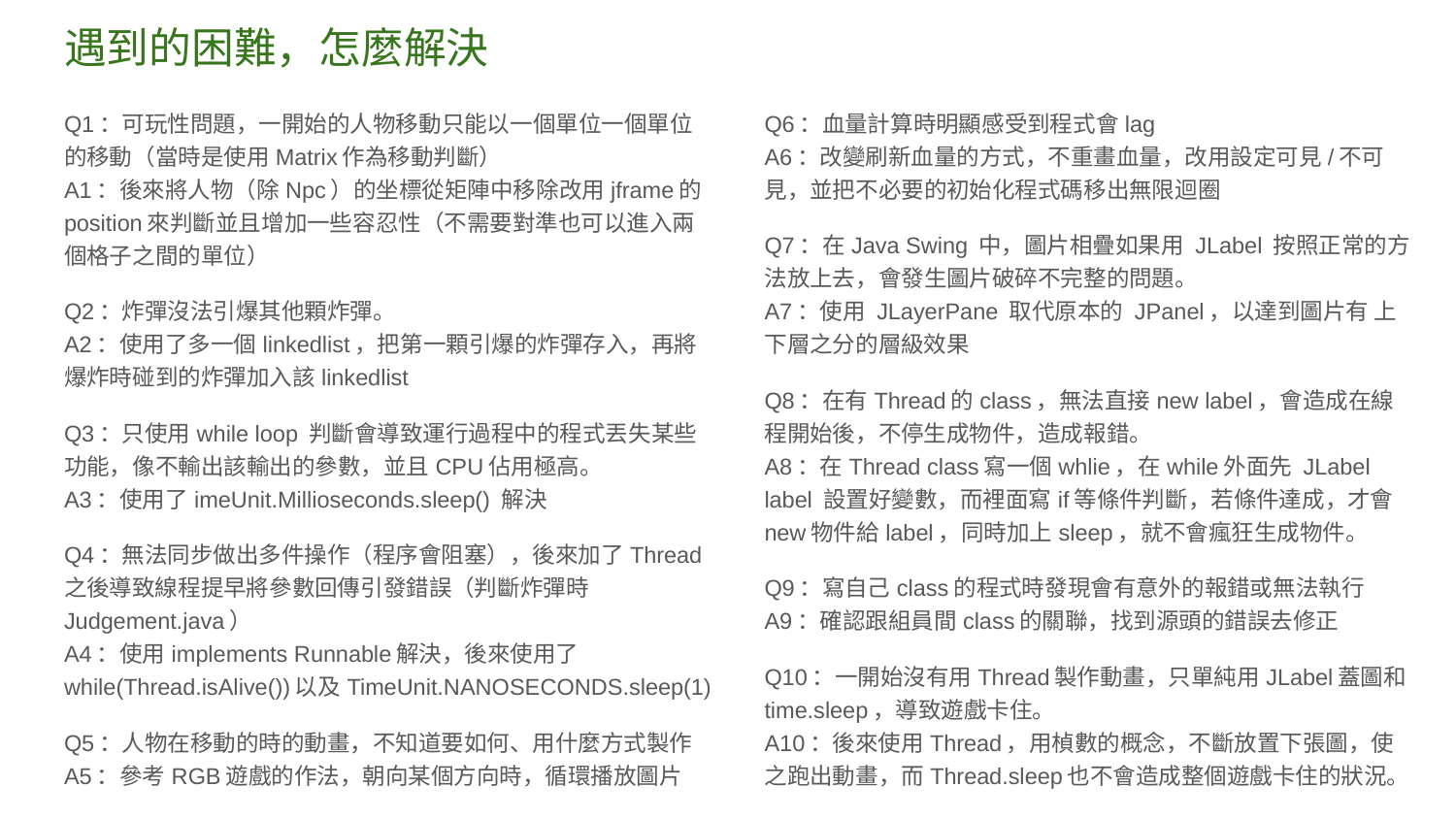

# 遇到的困難，怎麼解決
Q1：可玩性問題，一開始的人物移動只能以一個單位一個單位的移動（當時是使用Matrix作為移動判斷）
A1：後來將人物（除Npc）的坐標從矩陣中移除改用jframe的position來判斷並且增加一些容忍性（不需要對準也可以進入兩個格子之間的單位）
Q2：炸彈沒法引爆其他顆炸彈。
A2：使用了多一個linkedlist，把第一顆引爆的炸彈存入，再將爆炸時碰到的炸彈加入該linkedlist
Q3：只使用while loop 判斷會導致運行過程中的程式丟失某些功能，像不輸出該輸出的參數，並且CPU佔用極高。
A3：使用了imeUnit.Millioseconds.sleep() 解決
Q4：無法同步做出多件操作（程序會阻塞），後來加了Thread之後導致線程提早將參數回傳引發錯誤（判斷炸彈時Judgement.java）
A4：使用implements Runnable解決，後來使用了while(Thread.isAlive())以及TimeUnit.NANOSECONDS.sleep(1)
Q5：人物在移動的時的動畫，不知道要如何、用什麼方式製作
A5：參考RGB遊戲的作法，朝向某個方向時，循環播放圖片
Q6：血量計算時明顯感受到程式會lag
A6：改變刷新血量的方式，不重畫血量，改用設定可見/不可見，並把不必要的初始化程式碼移出無限迴圈
Q7：在Java Swing 中，圖片相疊如果用 JLabel 按照正常的方法放上去，會發生圖片破碎不完整的問題。
A7：使用 JLayerPane 取代原本的 JPanel，以達到圖片有 上下層之分的層級效果
Q8：在有Thread的class，無法直接new label，會造成在線程開始後，不停生成物件，造成報錯。
A8：在Thread class寫一個whlie，在while外面先 JLabel label 設置好變數，而裡面寫if等條件判斷，若條件達成，才會new物件給label，同時加上sleep，就不會瘋狂生成物件。
Q9：寫自己class的程式時發現會有意外的報錯或無法執行
A9：確認跟組員間class的關聯，找到源頭的錯誤去修正
Q10：一開始沒有用Thread製作動畫，只單純用JLabel蓋圖和time.sleep，導致遊戲卡住。
A10：後來使用Thread，用楨數的概念，不斷放置下張圖，使之跑出動畫，而Thread.sleep也不會造成整個遊戲卡住的狀況。